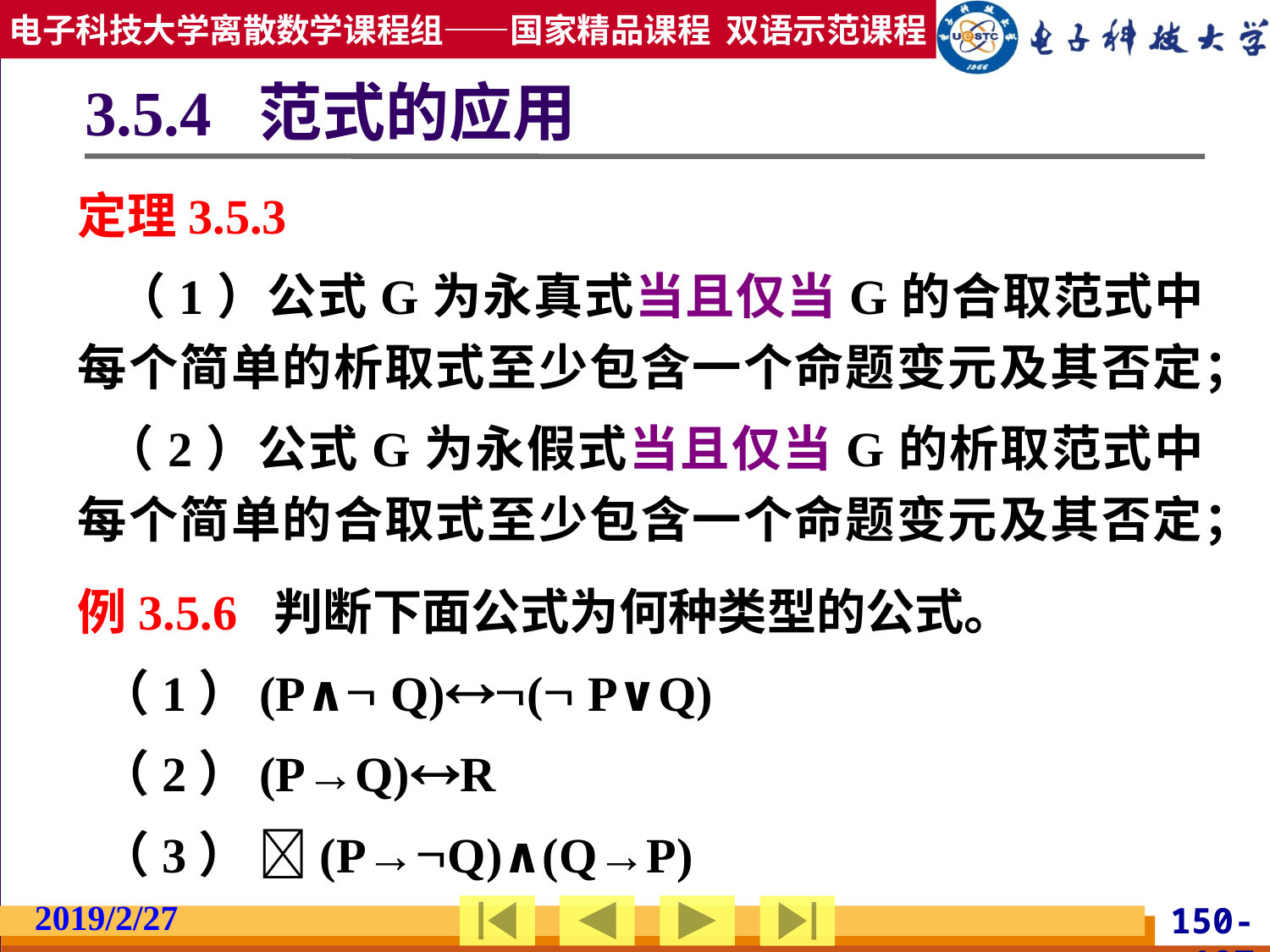

# 3.5.4  范式的应用
定理3.5.3
  （1）公式G为永真式当且仅当G的合取范式中每个简单的析取式至少包含一个命题变元及其否定；
 （2）公式G为永假式当且仅当G的析取范式中每个简单的合取式至少包含一个命题变元及其否定；
例3.5.6  判断下面公式为何种类型的公式。
 （1）(P∧¬ Q)↔¬(¬ P∨Q)
 （2）(P→Q)↔R
 （3） ¬(P→¬Q)∧(Q→P)
2019/2/27